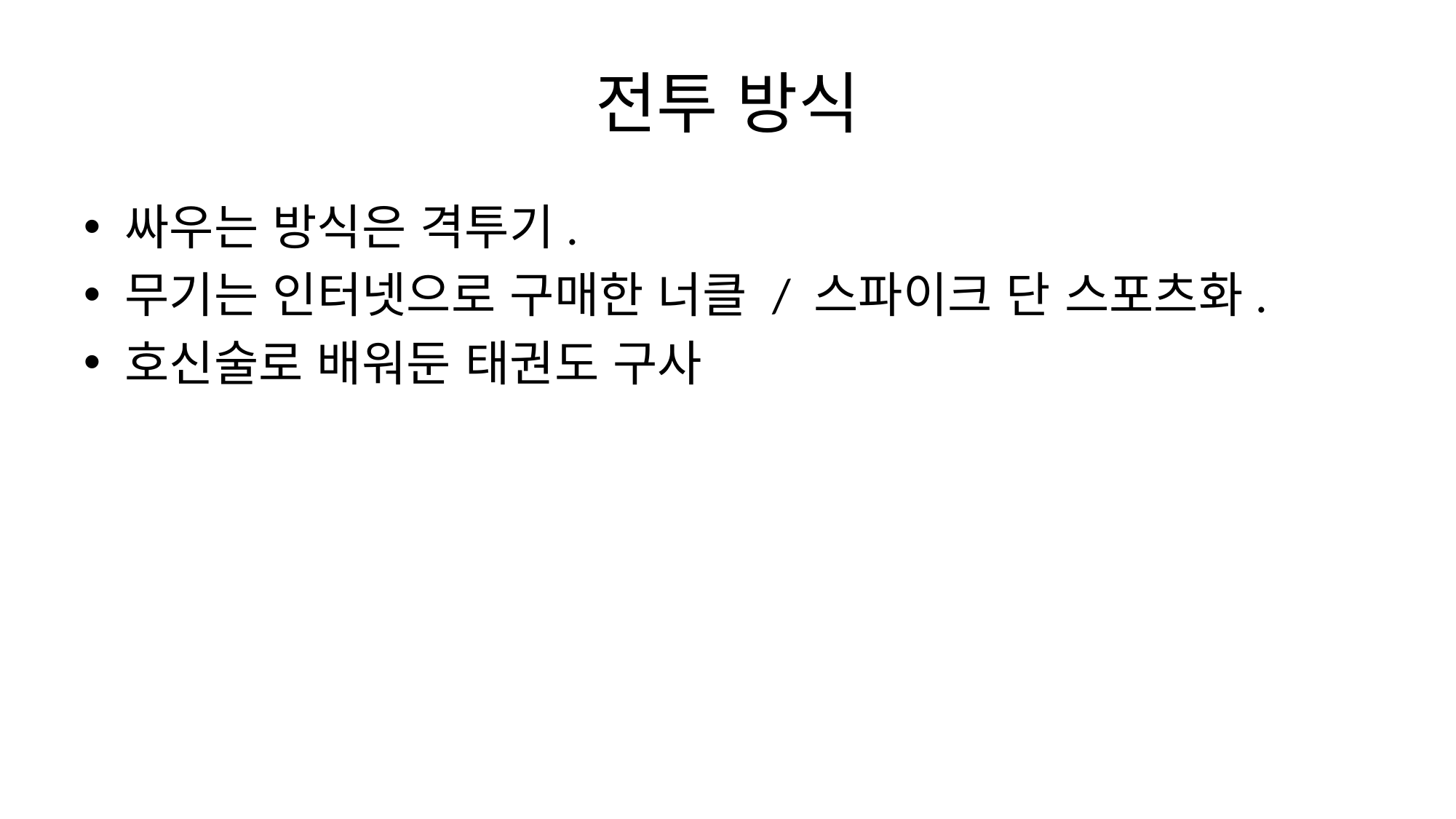

# 전투 방식
싸우는 방식은 격투기.
무기는 인터넷으로 구매한 너클 / 스파이크 단 스포츠화.
호신술로 배워둔 태권도 구사